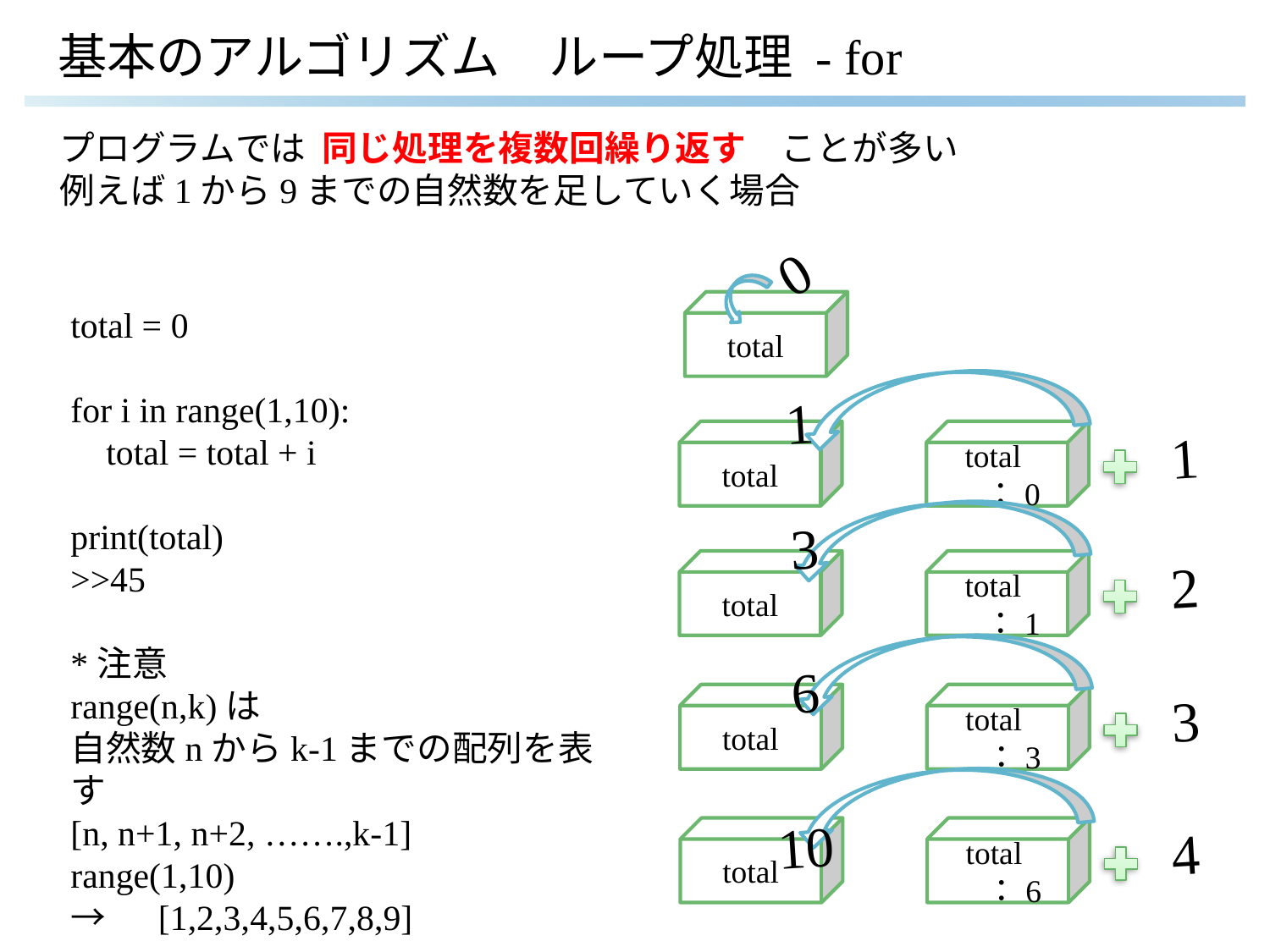

# 基本のアルゴリズム　ループ処理 - for
プログラムでは  同じ処理を複数回繰り返す　ことが多い
例えば1から9までの自然数を足していく場合
0

total

total = 0

for i in range(1,10):
    total = total + i

print(total)
>>45

*注意
range(n,k)は
自然数nからk-1までの配列を表す
[n, n+1, n+2, …….,k-1]
range(1,10)
→　[1,2,3,4,5,6,7,8,9]
1

1
total
total　：0

3

2
total
total　：1

6

3
total
total　：3

10
4
total
total　：6